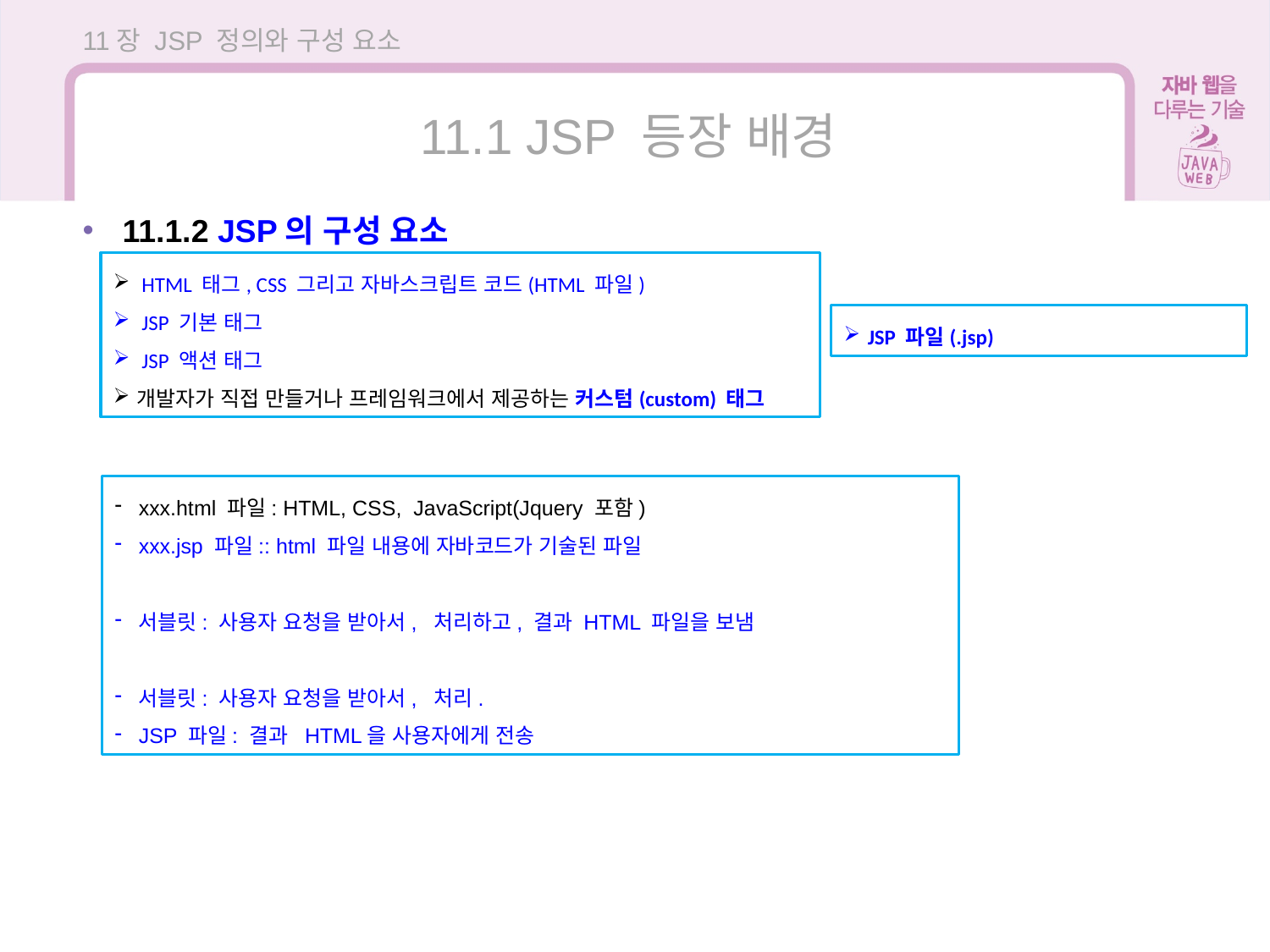

11장 JSP 정의와 구성 요소
11.1 JSP 등장 배경
11.1.2 JSP의 구성 요소
 HTML 태그, CSS 그리고 자바스크립트 코드(HTML 파일)
 JSP 기본 태그
 JSP 액션 태그
개발자가 직접 만들거나 프레임워크에서 제공하는 커스텀(custom) 태그
JSP 파일(.jsp)
xxx.html 파일: HTML, CSS,  JavaScript(Jquery 포함)
xxx.jsp 파일:: html 파일 내용에 자바코드가 기술된 파일

서블릿: 사용자 요청을 받아서,  처리하고, 결과 HTML 파일을 보냄

서블릿: 사용자 요청을 받아서,  처리.
JSP 파일: 결과  HTML을 사용자에게 전송